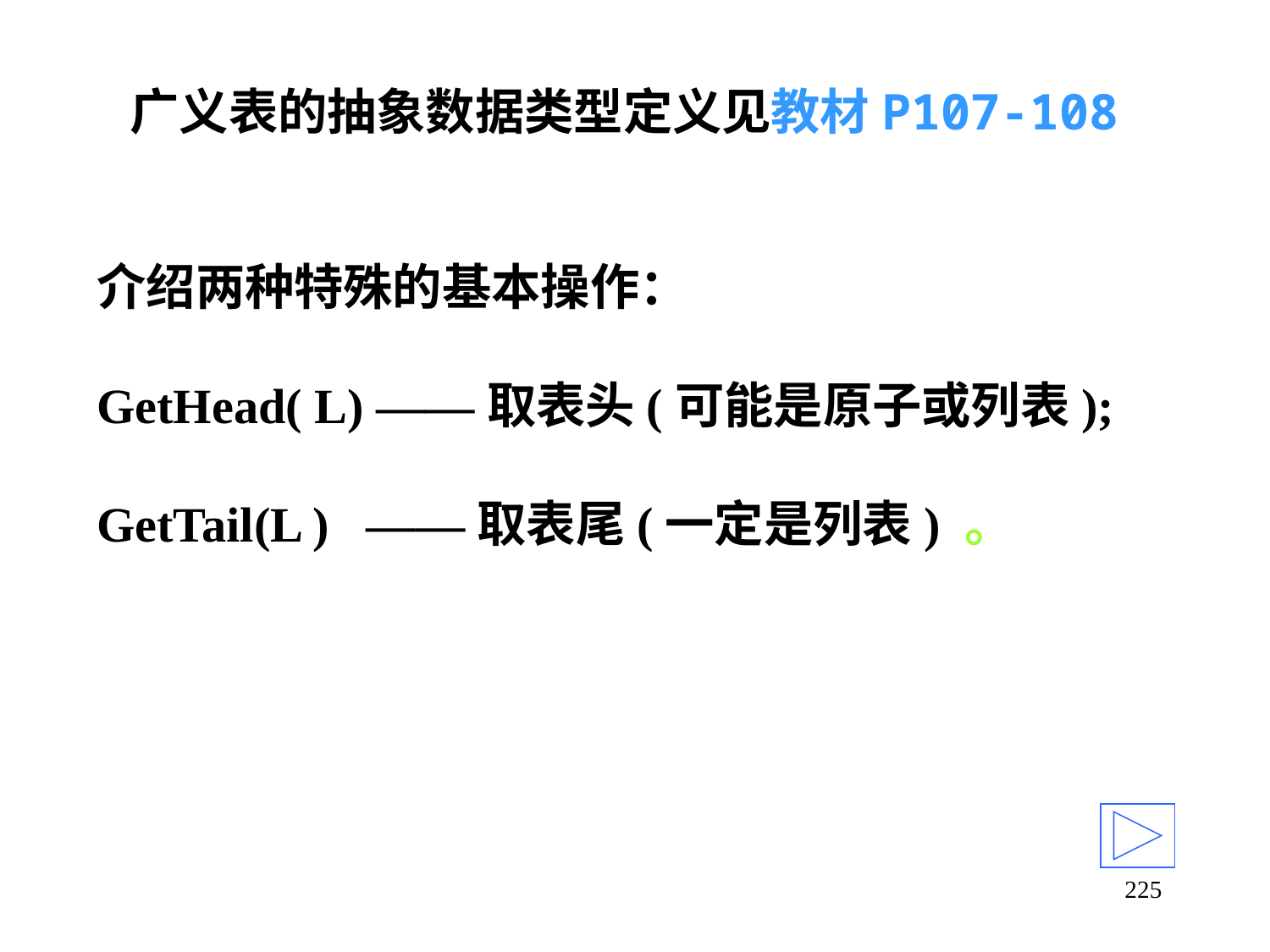

广义表的抽象数据类型定义见教材P107-108

介绍两种特殊的基本操作：

GetHead( L) ——取表头(可能是原子或列表);

GetTail(L )   ——取表尾(一定是列表) 。

225